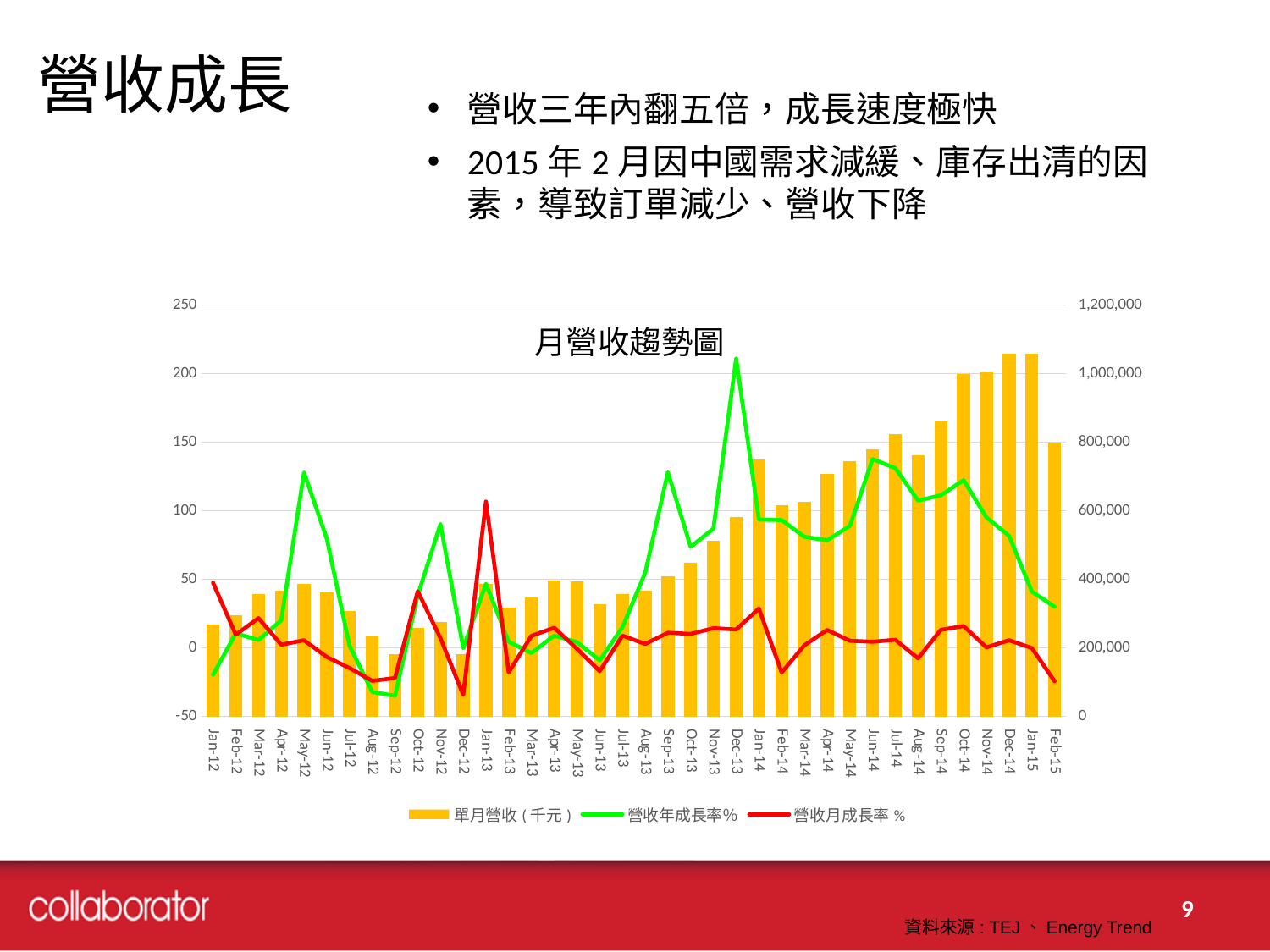

# 營收成長
營收三年內翻五倍，成長速度極快
2015年2月因中國需求減緩、庫存出清的因素，導致訂單減少、營收下降

### Chart

| Category | 單月營收(千元) | 營收年成長率％ | 營收月成長率% |
|---|---|---|---|
| 42036 | 800039.0 | 30.04 | -24.34 |
| 42005 | 1057482.0 | 41.06 | -0.13 |
| 41974 | 1058817.0 | 81.76 | 5.58 |
| 41944 | 1002811.0 | 95.21000000000001 | 0.37000000000000005 |
| 41913 | 999099.0 | 122.38 | 15.93 |
| 41883 | 861846.0 | 111.36999999999999 | 13.139999999999999 |
| 41852 | 761748.0 | 107.44000000000001 | -7.63 |
| 41821 | 824691.0 | 131.09 | 5.89 |
| 41791 | 778796.0 | 137.73999999999998 | 4.46 |
| 41760 | 745570.0 | 89.01 | 5.18 |
| 41730 | 708876.0 | 78.53 | 13.05 |
| 41699 | 627019.0 | 81.08 | 1.9200000000000002 |
| 41671 | 615231.0 | 93.29 | -17.93 |
| 41640 | 749669.0 | 93.59 | 28.69 |
| 41609 | 582546.0 | 211.03 | 13.4 |
| 41579 | 513720.0 | 87.03 | 14.350000000000001 |
| 41548 | 449269.0 | 73.71 | 10.19 |
| 41518 | 407737.0 | 128.13 | 11.03 |
| 41487 | 367218.0 | 54.849999999999994 | 2.9 |
| 41456 | 356877.0 | 15.01 | 8.94 |
| 41426 | 327586.0 | -9.05 | -16.95 |
| 41395 | 394451.0 | 4.18 | -0.6600000000000001 |
| 41365 | 397057.0 | 8.94 | 14.67 |
| 41334 | 346275.0 | -3.75 | 8.790000000000001 |
| 41306 | 318287.0 | 4.45 | -17.81 |
| 41275 | 387251.0 | 46.720000000000006 | 106.76 |
| 41244 | 181541.0 | -0.18000000000000002 | -34.24 |
| 41214 | 276066.0 | 90.4 | 7.06 |
| 41183 | 257849.0 | 38.370000000000005 | 41.339999999999996 |
| 41153 | 182428.0 | -34.97 | -21.99 |
| 41122 | 233859.0 | -32.15 | -24.07 |
| 41091 | 307979.0 | 1.54 | -14.69 |
| 41061 | 361021.0 | 79.78 | -6.619999999999999 |
| 41030 | 386606.0 | 127.93 | 5.56 |
| 41000 | 366252.0 | 20.1 | 2.3199999999999994 |
| 40969 | 357956.0 | 5.72 | 21.69 |
| 40940 | 294150.0 | 10.59 | 9.620000000000001 |
| 40909 | 268335.0 | -19.610000000000003 | 47.54 |
月營收趨勢圖
9
資料來源: TEJ、Energy Trend